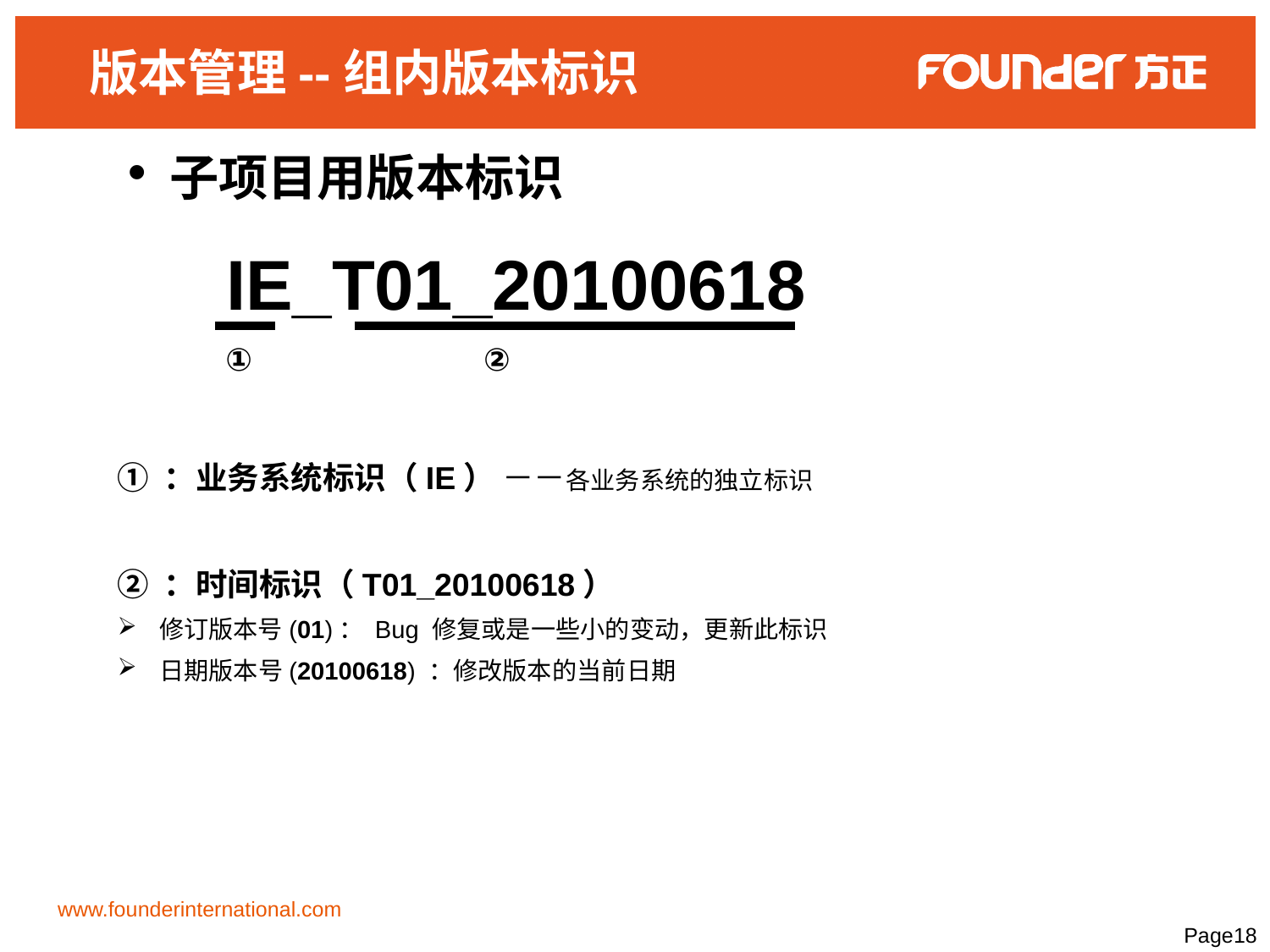

# 版本管理--组内版本标识
子项目用版本标识
     IE_T01_20100618
           ①                          ②

① ：业务系统标识（IE） －－各业务系统的独立标识

② ：时间标识（T01_20100618）
修订版本号(01)： Bug 修复或是一些小的变动，更新此标识
日期版本号(20100618) ：修改版本的当前日期

www.founderinternational.com
Page18